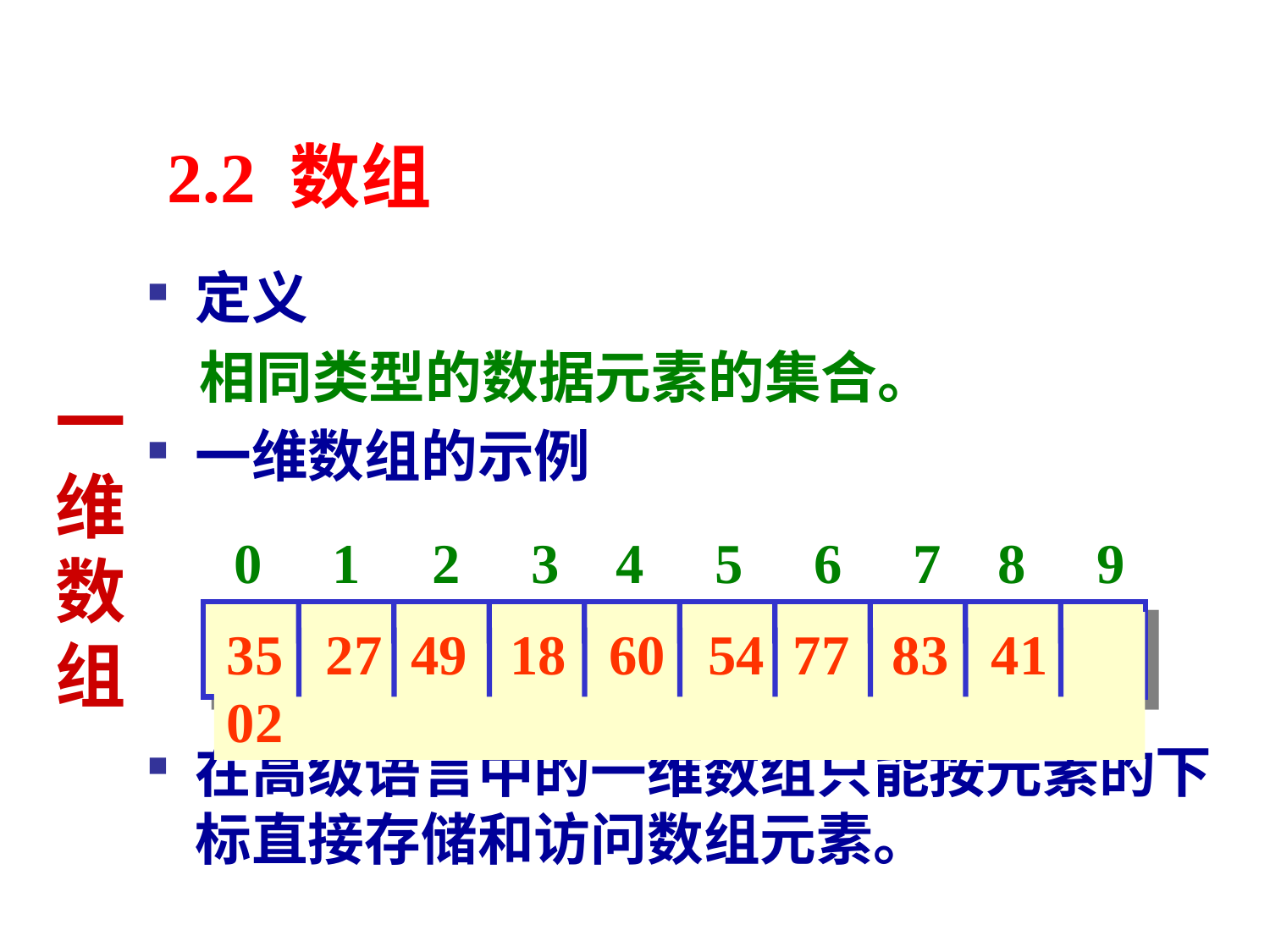

2.2 数组
定义
   相同类型的数据元素的集合。
一维数组的示例

在高级语言中的一维数组只能按元素的下标直接存储和访问数组元素。
一维数组
  0     1     2     3    4     5     6     7    8     9

35   27  49   18   60   54  77   83   41  02
6